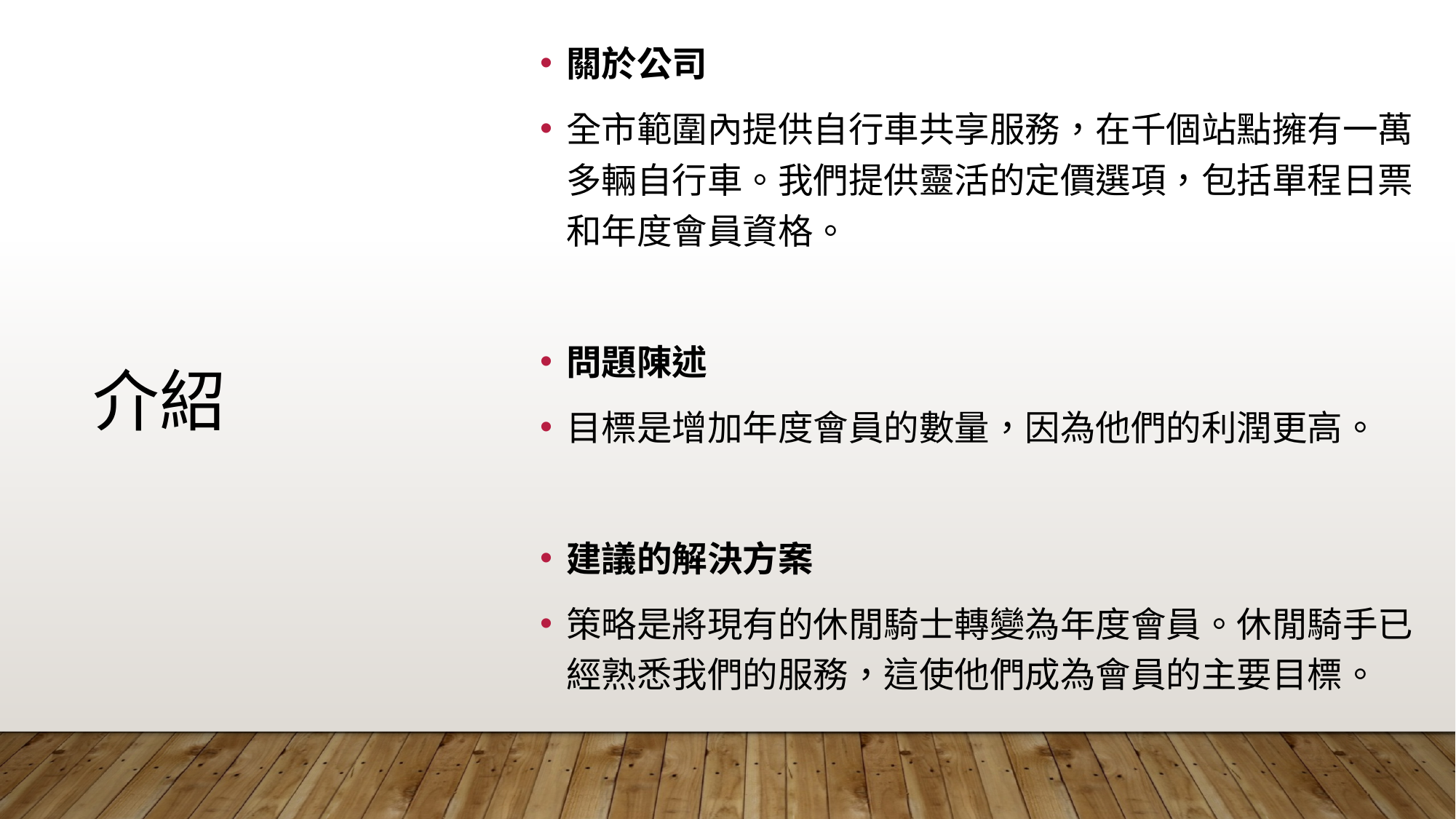

關於公司
全市範圍內提供自行車共享服務，在千個站點擁有一萬多輛自行車。我們提供靈活的定價選項，包括單程日票和年度會員資格。

問題陳述
目標是增加年度會員的數量，因為他們的利潤更高。

建議的解決方案
策略是將現有的休閒騎士轉變為年度會員。休閒騎手已經熟悉我們的服務，這使他們成為會員的主要目標。
# 介紹